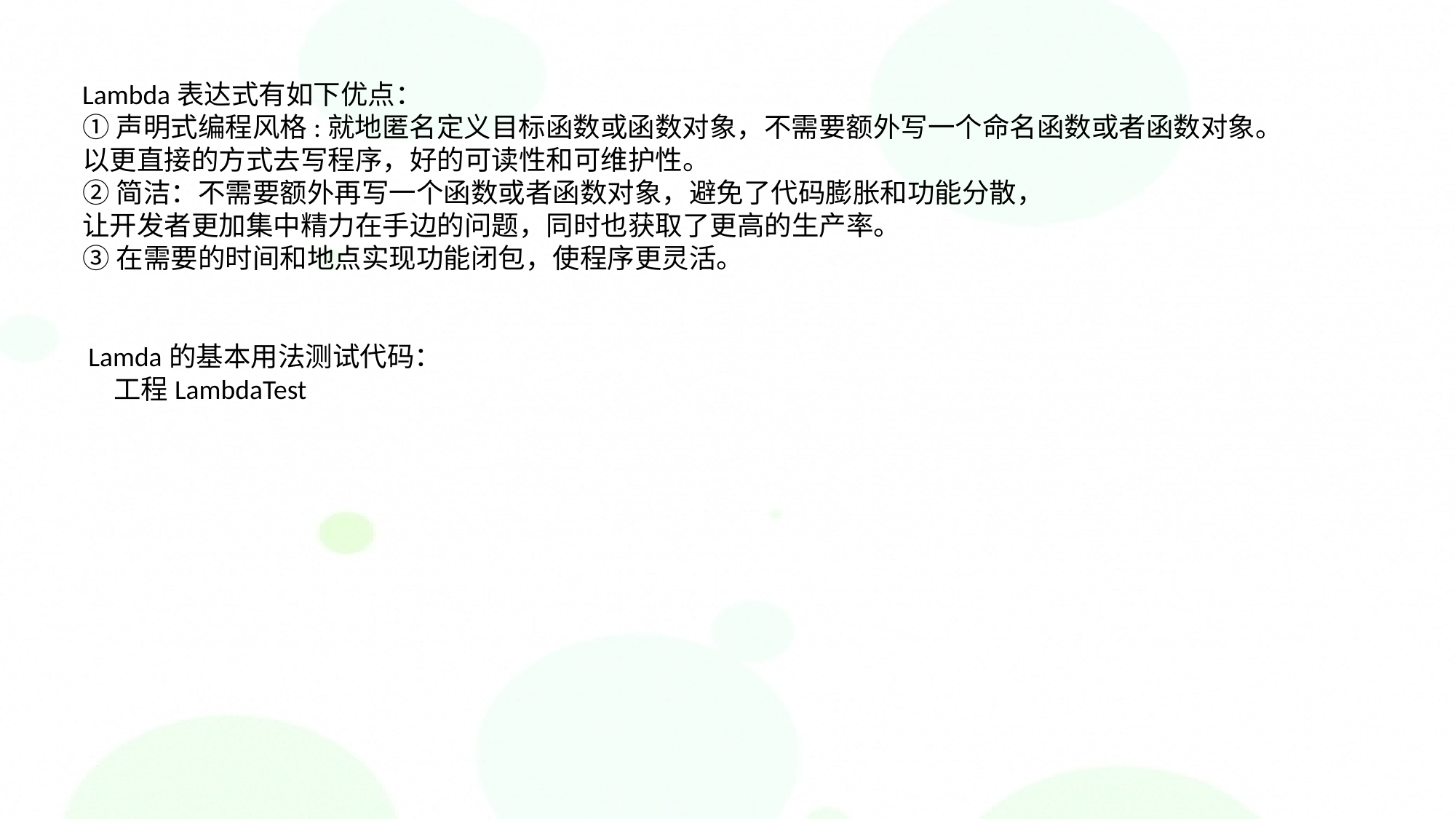

Lambda表达式有如下优点：
①声明式编程风格:就地匿名定义目标函数或函数对象，不需要额外写一个命名函数或者函数对象。
以更直接的方式去写程序，好的可读性和可维护性。
②简洁：不需要额外再写一个函数或者函数对象，避免了代码膨胀和功能分散，
让开发者更加集中精力在手边的问题，同时也获取了更高的生产率。
③在需要的时间和地点实现功能闭包，使程序更灵活。

 Lamda的基本用法测试代码：
    工程LambdaTest